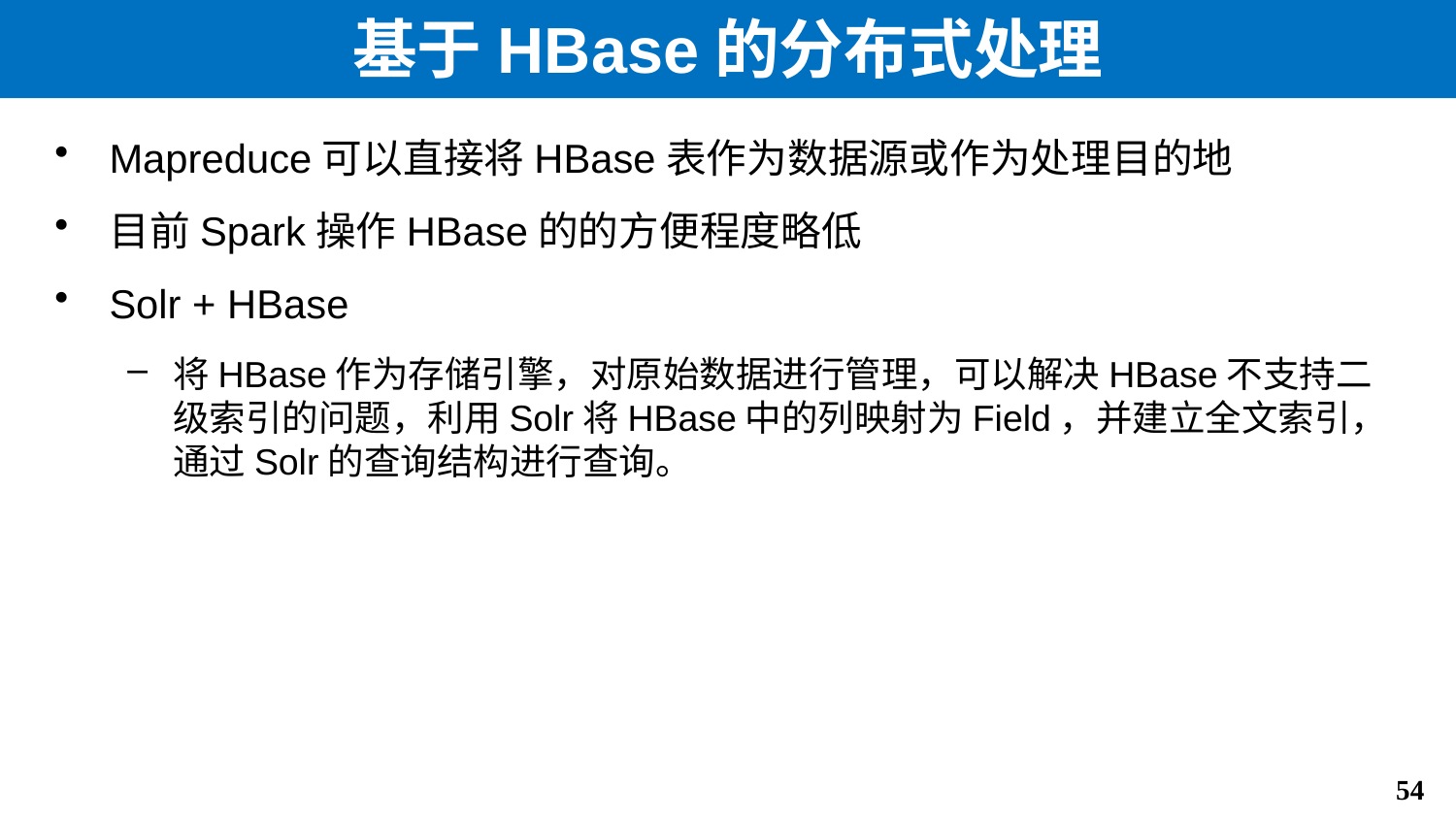

# 基于HBase的分布式处理
Mapreduce可以直接将HBase表作为数据源或作为处理目的地
目前Spark操作HBase的的方便程度略低
Solr + HBase
将HBase作为存储引擎，对原始数据进行管理，可以解决HBase不支持二级索引的问题，利用Solr将HBase中的列映射为Field，并建立全文索引，通过Solr的查询结构进行查询。